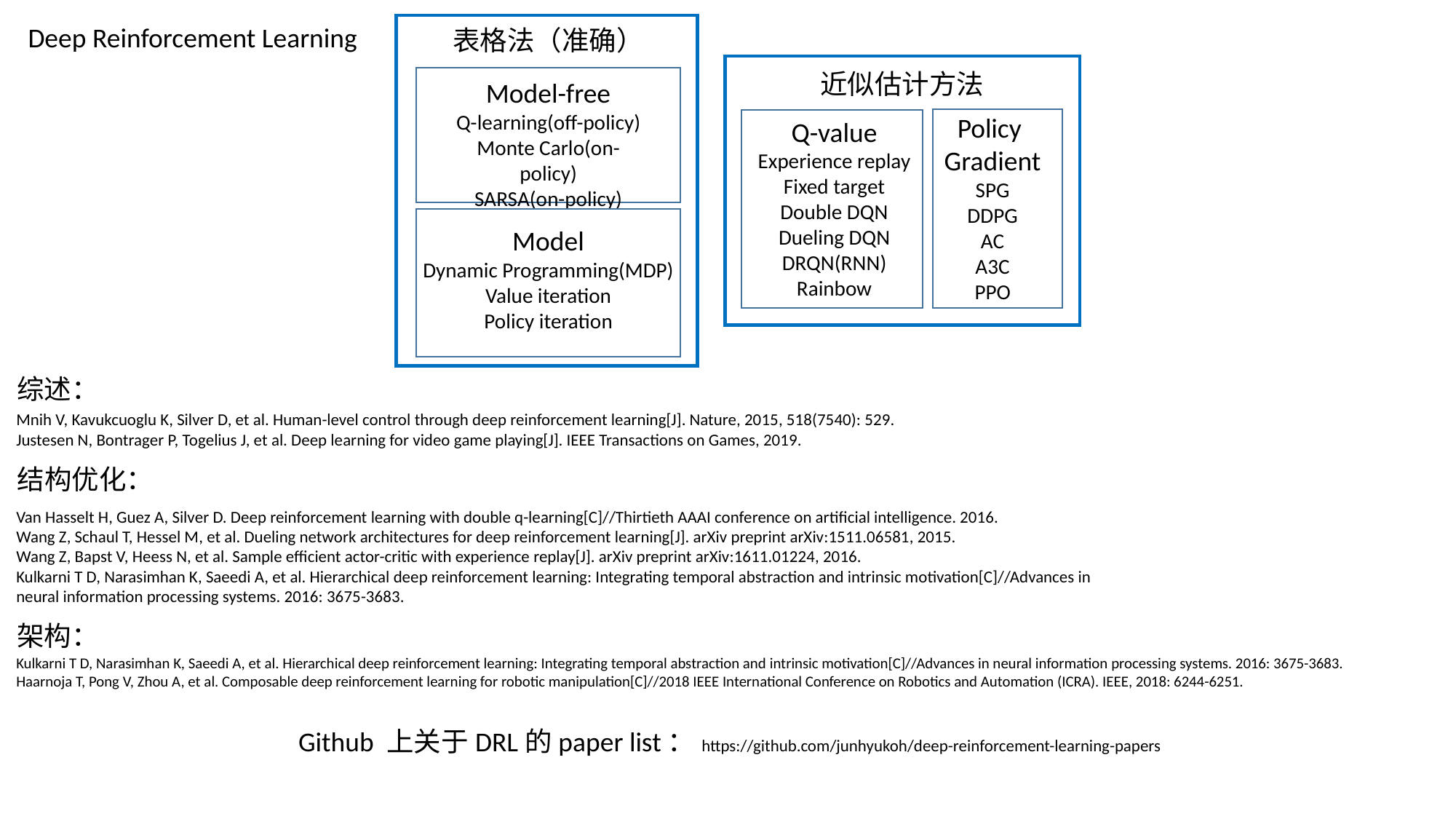

Deep Reinforcement Learning

表格法（准确）

Model-free
Q-learning(off-policy)
Monte Carlo(on-policy)
SARSA(on-policy)

Model
Dynamic Programming(MDP)
Value iteration
Policy iteration

近似估计方法
Policy
Gradient
SPG
DDPG
AC
A3C
PPO
Q-value
Experience replay
Fixed target
Double DQN
Dueling DQN
DRQN(RNN)
Rainbow

综述：
Mnih V, Kavukcuoglu K, Silver D, et al. Human-level control through deep reinforcement learning[J]. Nature, 2015, 518(7540): 529.
Justesen N, Bontrager P, Togelius J, et al. Deep learning for video game playing[J]. IEEE Transactions on Games, 2019.
结构优化：
Van Hasselt H, Guez A, Silver D. Deep reinforcement learning with double q-learning[C]//Thirtieth AAAI conference on artificial intelligence. 2016.
Wang Z, Schaul T, Hessel M, et al. Dueling network architectures for deep reinforcement learning[J]. arXiv preprint arXiv:1511.06581, 2015.
Wang Z, Bapst V, Heess N, et al. Sample efficient actor-critic with experience replay[J]. arXiv preprint arXiv:1611.01224, 2016.
Kulkarni T D, Narasimhan K, Saeedi A, et al. Hierarchical deep reinforcement learning: Integrating temporal abstraction and intrinsic motivation[C]//Advances in neural information processing systems. 2016: 3675-3683.
架构：
Kulkarni T D, Narasimhan K, Saeedi A, et al. Hierarchical deep reinforcement learning: Integrating temporal abstraction and intrinsic motivation[C]//Advances in neural information processing systems. 2016: 3675-3683.
Haarnoja T, Pong V, Zhou A, et al. Composable deep reinforcement learning for robotic manipulation[C]//2018 IEEE International Conference on Robotics and Automation (ICRA). IEEE, 2018: 6244-6251.
Github 上关于DRL的paper list：https://github.com/junhyukoh/deep-reinforcement-learning-papers